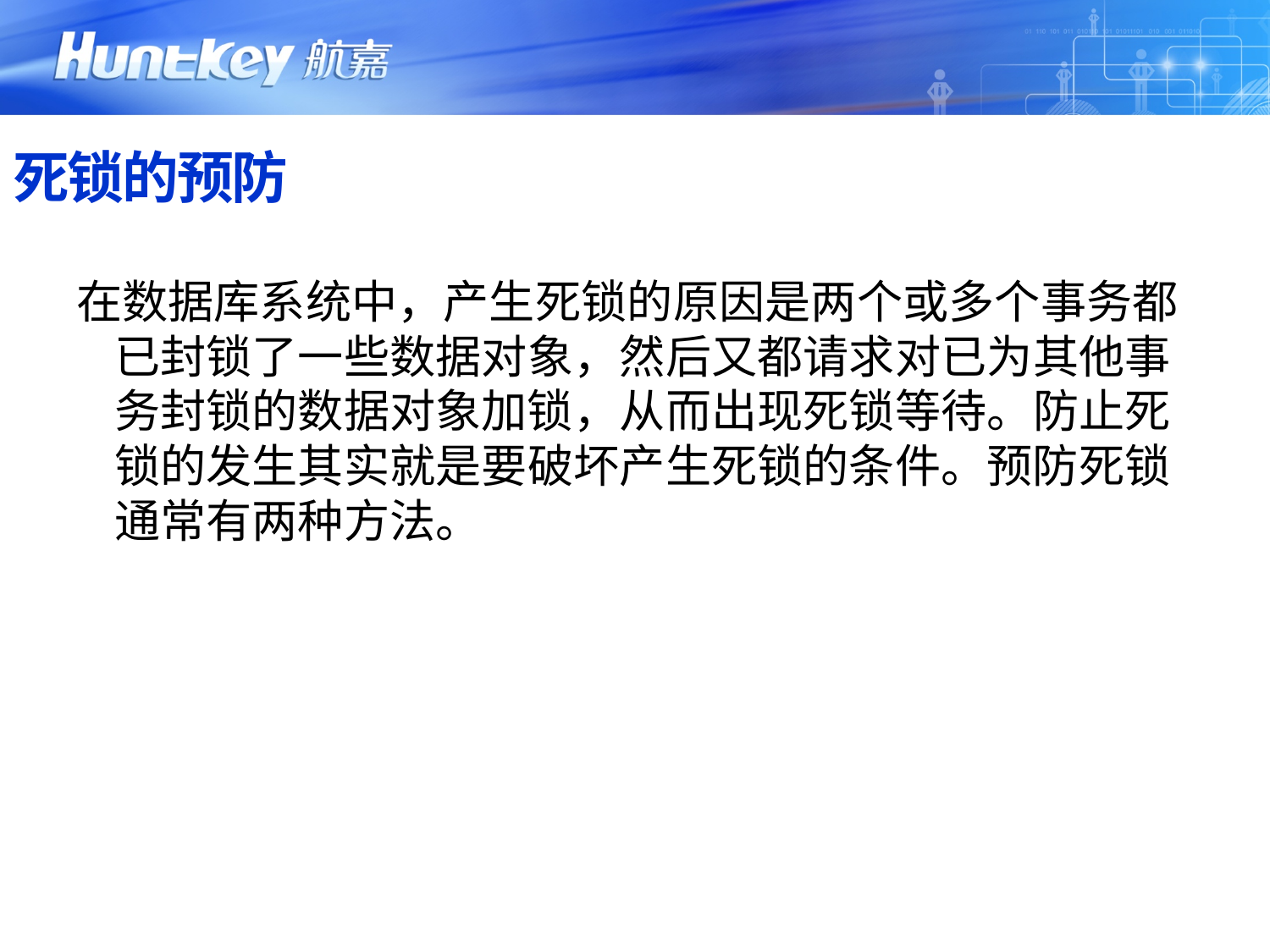

# 死锁的预防
在数据库系统中，产生死锁的原因是两个或多个事务都已封锁了一些数据对象，然后又都请求对已为其他事务封锁的数据对象加锁，从而出现死锁等待。防止死锁的发生其实就是要破坏产生死锁的条件。预防死锁通常有两种方法。